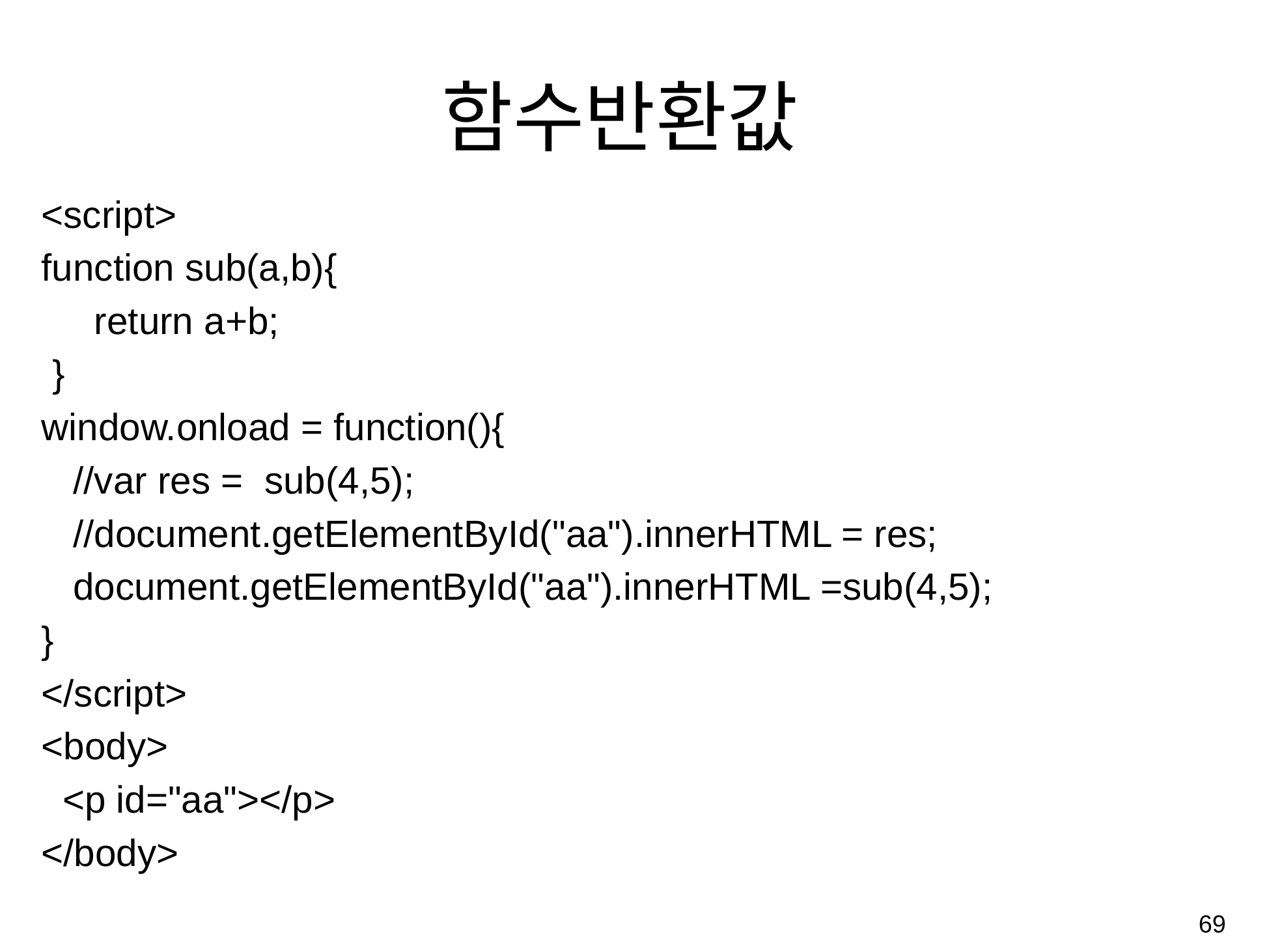

# 함수반환값
<script>
function sub(a,b){
     return a+b;
 }
window.onload = function(){
   //var res =  sub(4,5);
   //document.getElementById("aa").innerHTML = res;
   document.getElementById("aa").innerHTML =sub(4,5);
}
</script>
<body>
  <p id="aa"></p>
</body>

69